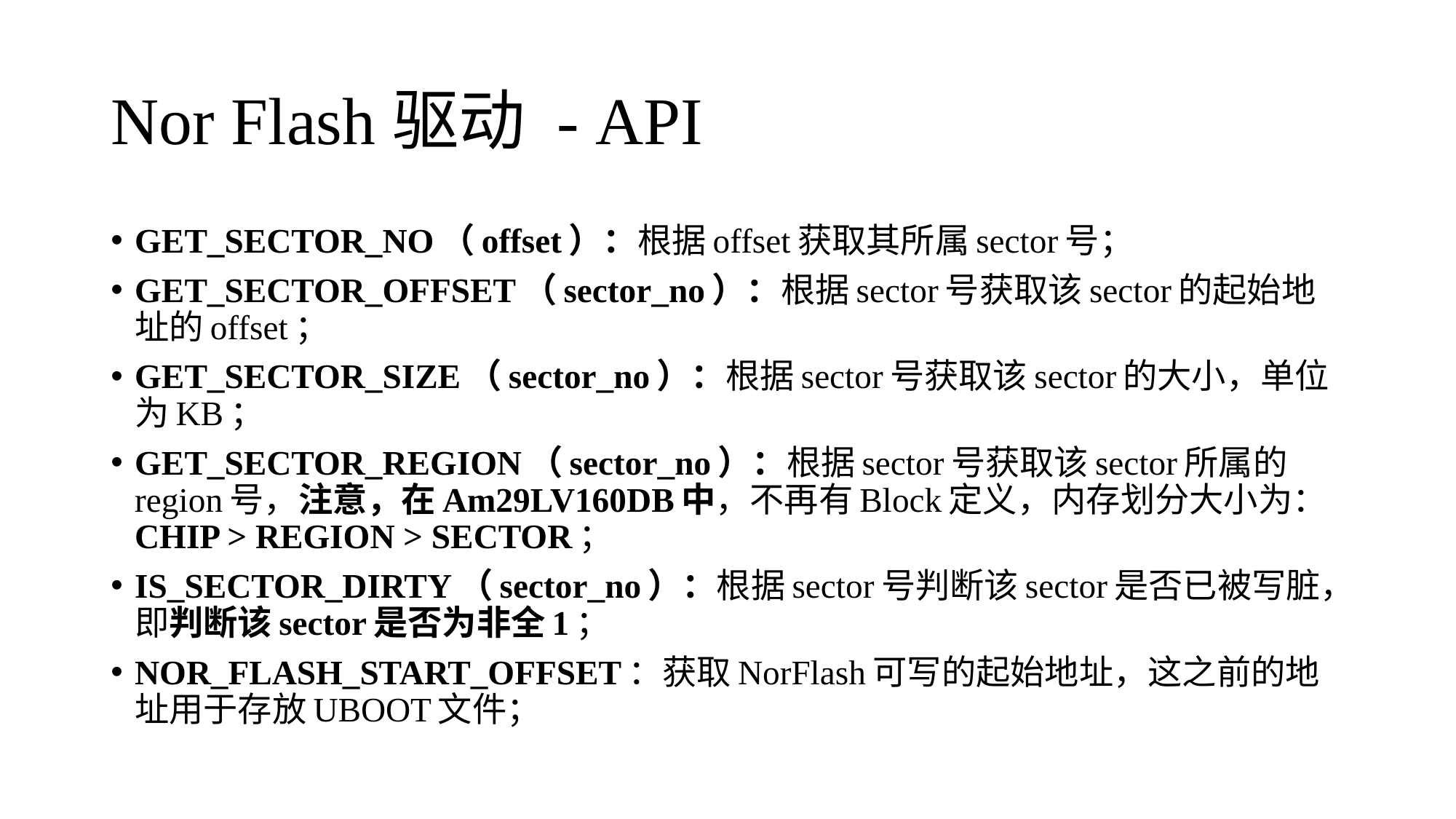

# Nor Flash驱动 - API
GET_SECTOR_NO（offset）：根据offset获取其所属sector号；
GET_SECTOR_OFFSET（sector_no）：根据sector号获取该sector的起始地址的offset；
GET_SECTOR_SIZE（sector_no）：根据sector号获取该sector的大小，单位为KB；
GET_SECTOR_REGION（sector_no）：根据sector号获取该sector所属的region号，注意，在Am29LV160DB中，不再有Block定义，内存划分大小为：CHIP > REGION > SECTOR；
IS_SECTOR_DIRTY（sector_no）：根据sector号判断该sector是否已被写脏，即判断该sector是否为非全1；
NOR_FLASH_START_OFFSET：获取NorFlash可写的起始地址，这之前的地址用于存放UBOOT文件；